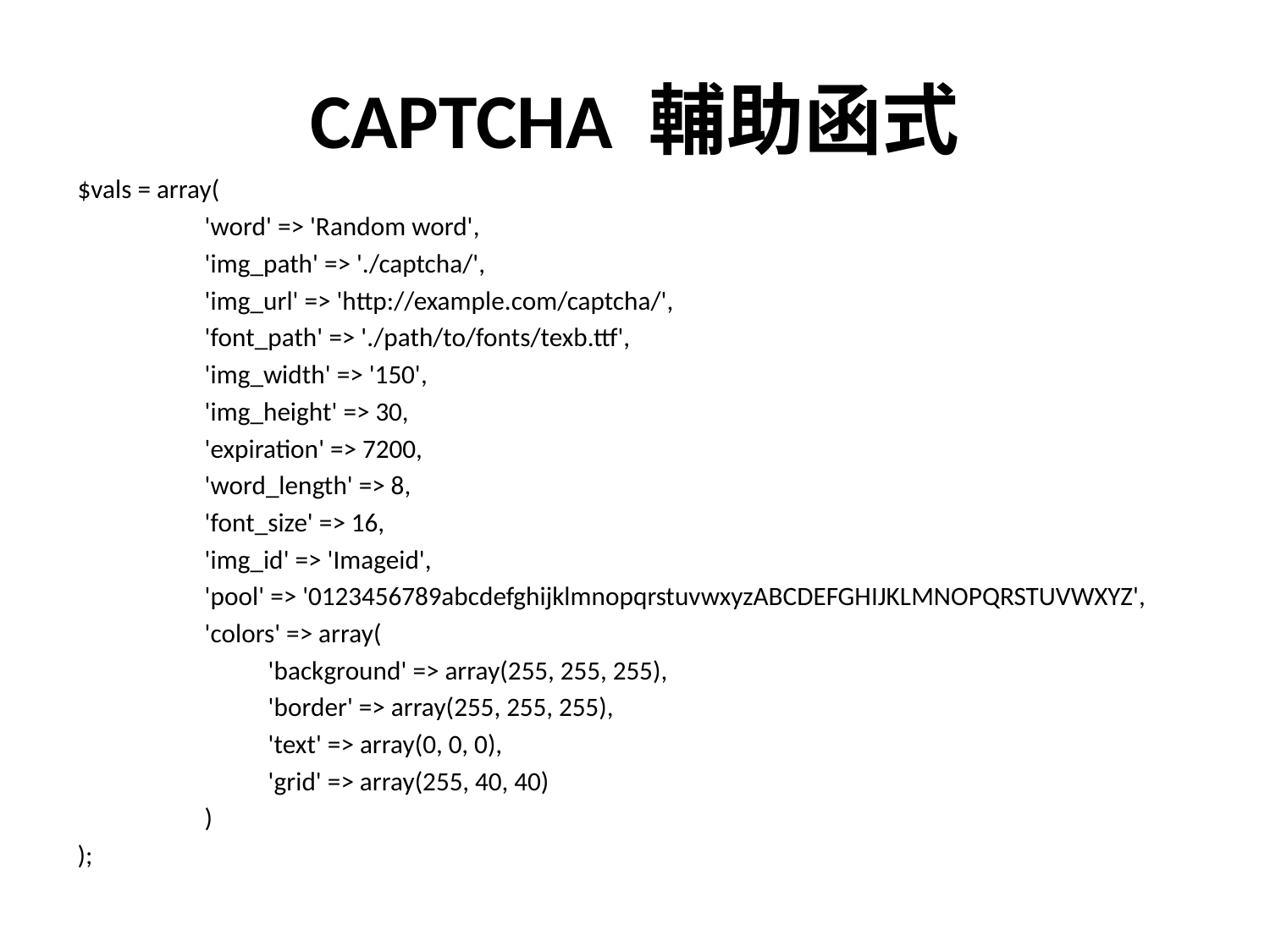

# CAPTCHA 輔助函式
$vals = array(
'word' => 'Random word',
'img_path' => './captcha/',
'img_url' => 'http://example.com/captcha/',
'font_path' => './path/to/fonts/texb.ttf',
'img_width' => '150',
'img_height' => 30,
'expiration' => 7200,
'word_length' => 8,
'font_size' => 16,
'img_id' => 'Imageid',
'pool' => '0123456789abcdefghijklmnopqrstuvwxyzABCDEFGHIJKLMNOPQRSTUVWXYZ',
'colors' => array(
'background' => array(255, 255, 255),
'border' => array(255, 255, 255),
'text' => array(0, 0, 0),
'grid' => array(255, 40, 40)
)
);